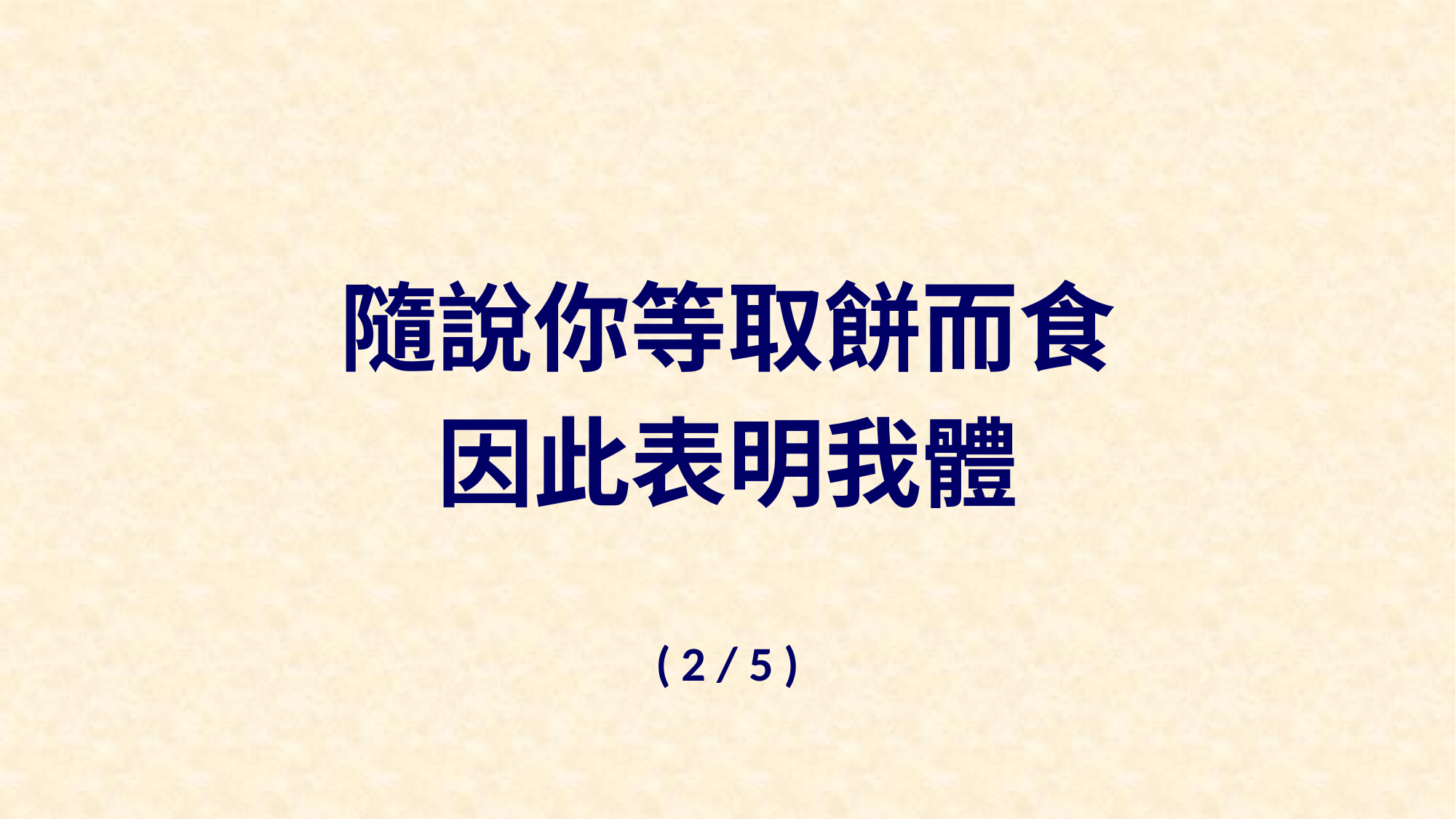

隨說你等取餅而食
因此表明我體
( 2 / 5 )